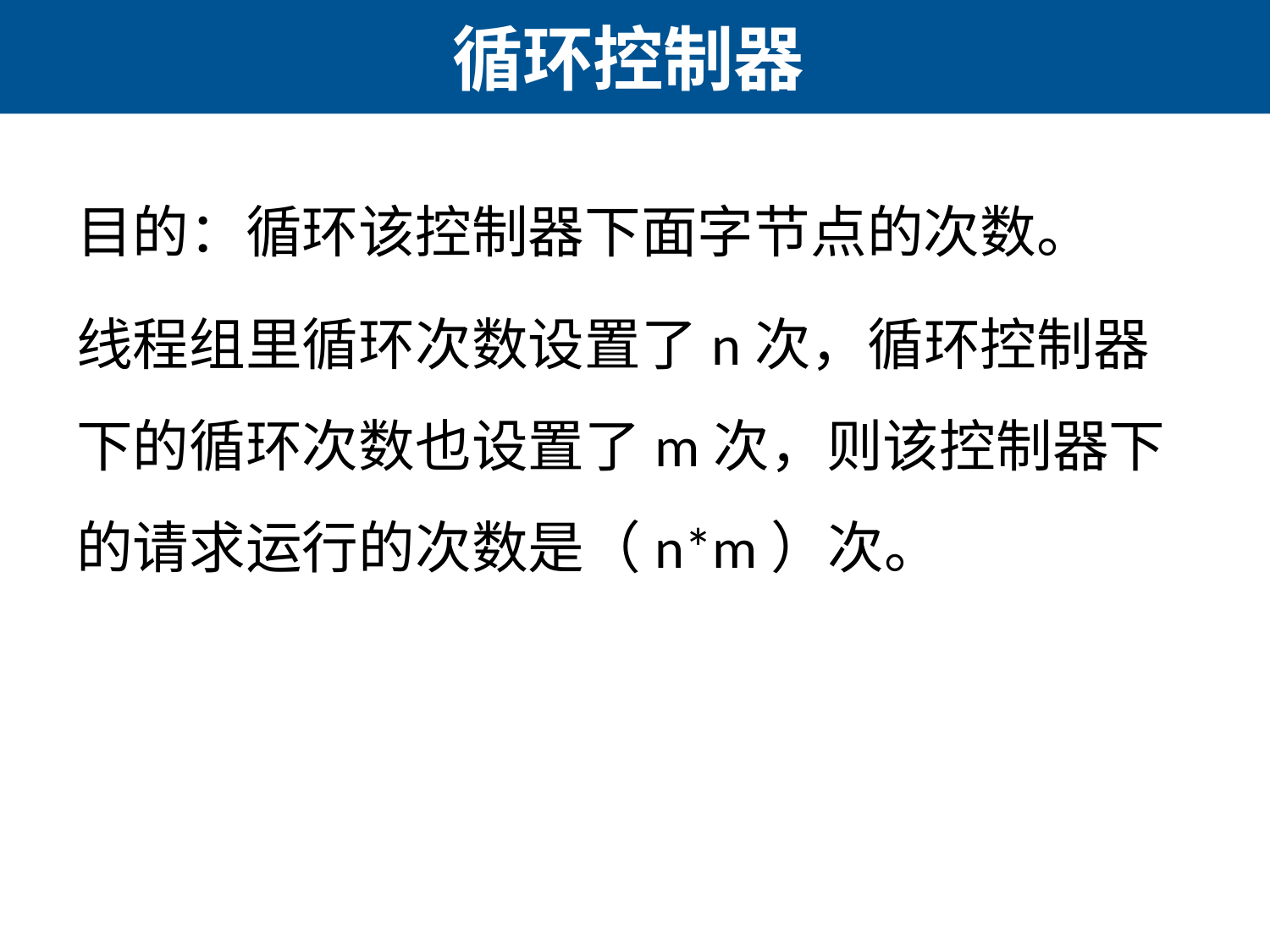

# 循环控制器
目的：循环该控制器下面字节点的次数。
线程组里循环次数设置了n次，循环控制器下的循环次数也设置了m次，则该控制器下的请求运行的次数是（n*m）次。